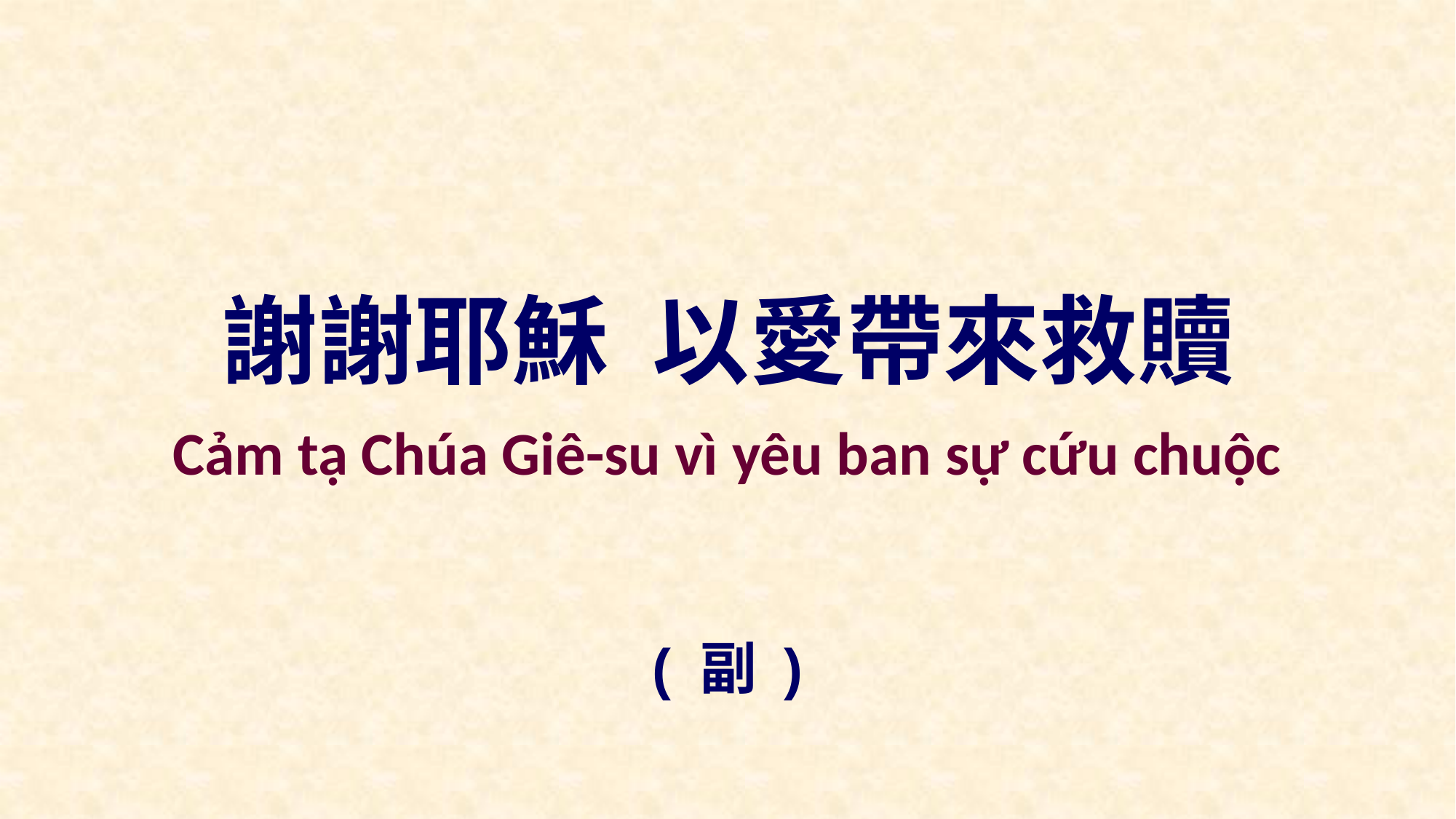

謝謝耶穌  以愛帶來救贖
Cảm tạ Chúa Giê-su vì yêu ban sự cứu chuộc
( 副 )